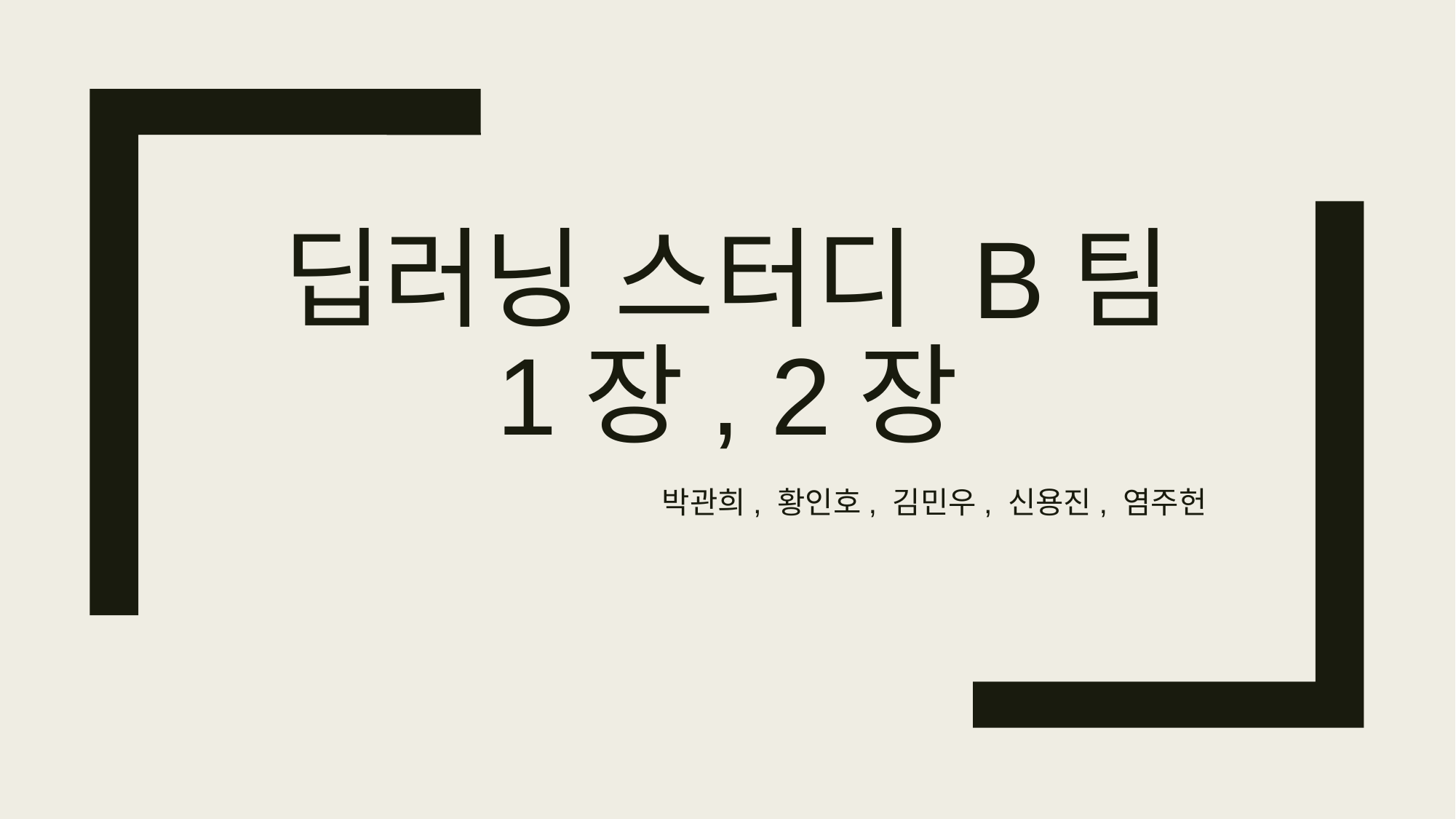

# 딥러닝 스터디 B팀 1장, 2장
박관희, 황인호, 김민우, 신용진, 염주헌